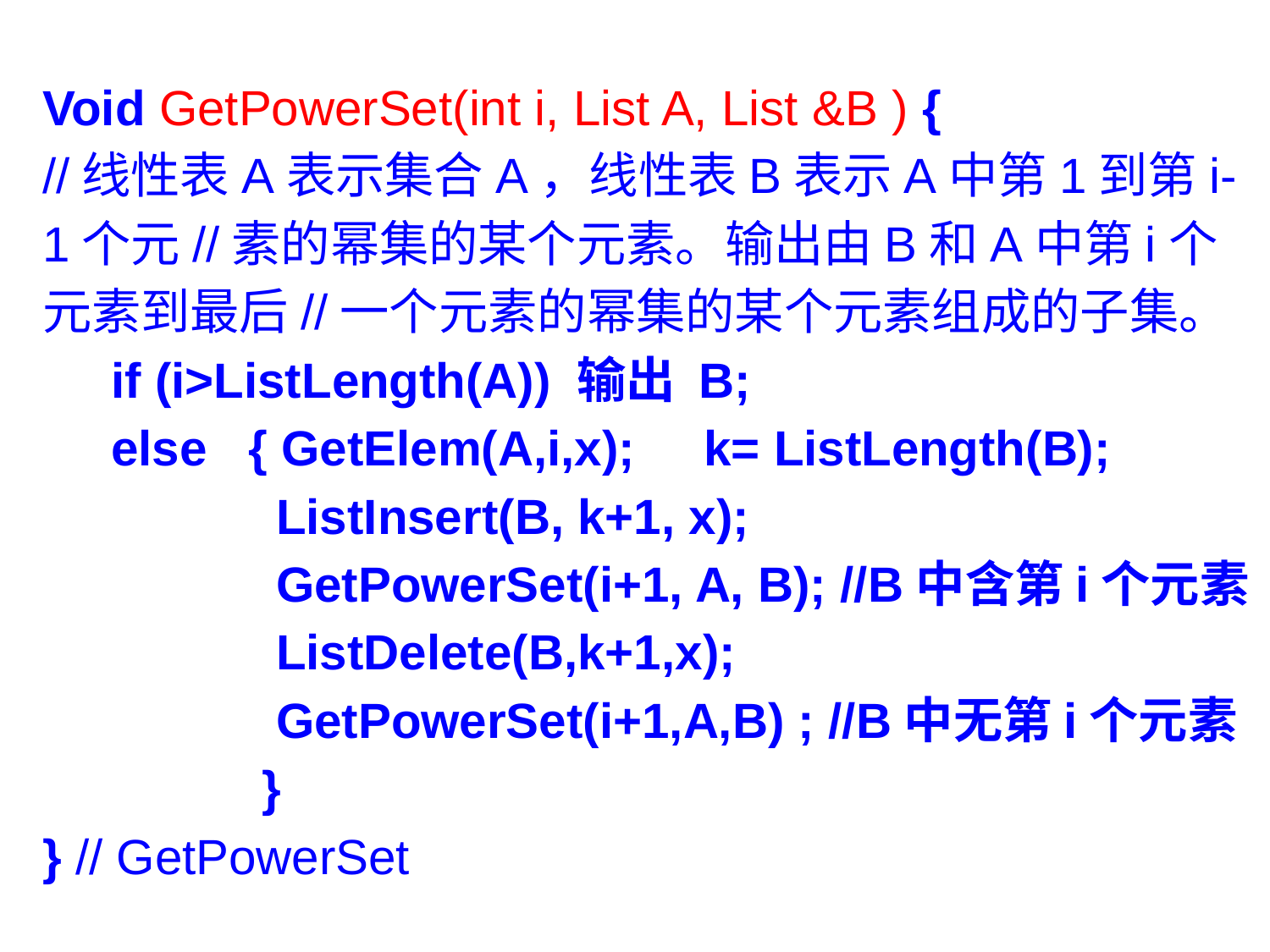

Void GetPowerSet(int i, List A, List &B ) {
//线性表A表示集合A，线性表B表示A中第1到第i-1个元//素的幂集的某个元素。输出由B和A中第i个元素到最后//一个元素的幂集的某个元素组成的子集。
     if (i>ListLength(A)) 输出 B;
     else   { GetElem(A,i,x);     k= ListLength(B);
                 ListInsert(B, k+1, x);
                 GetPowerSet(i+1, A, B); //B中含第i个元素
                 ListDelete(B,k+1,x);
                 GetPowerSet(i+1,A,B) ; //B中无第i个元素
                }
} // GetPowerSet